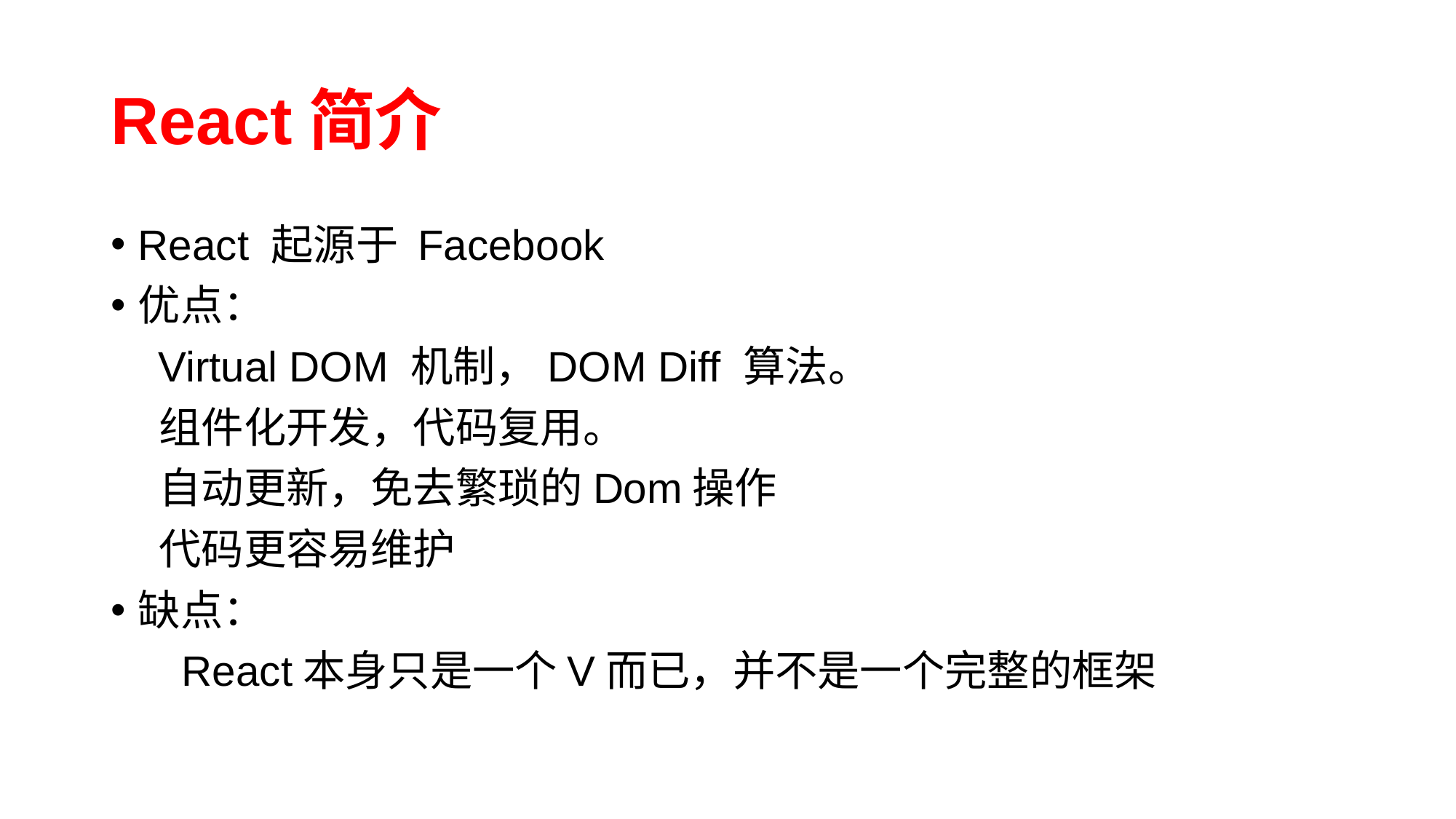

# React简介
React 起源于 Facebook
优点：
    Virtual DOM 机制，DOM Diff 算法。
    组件化开发，代码复用。
    自动更新，免去繁琐的Dom操作
    代码更容易维护
缺点：
      React本身只是一个V而已，并不是一个完整的框架